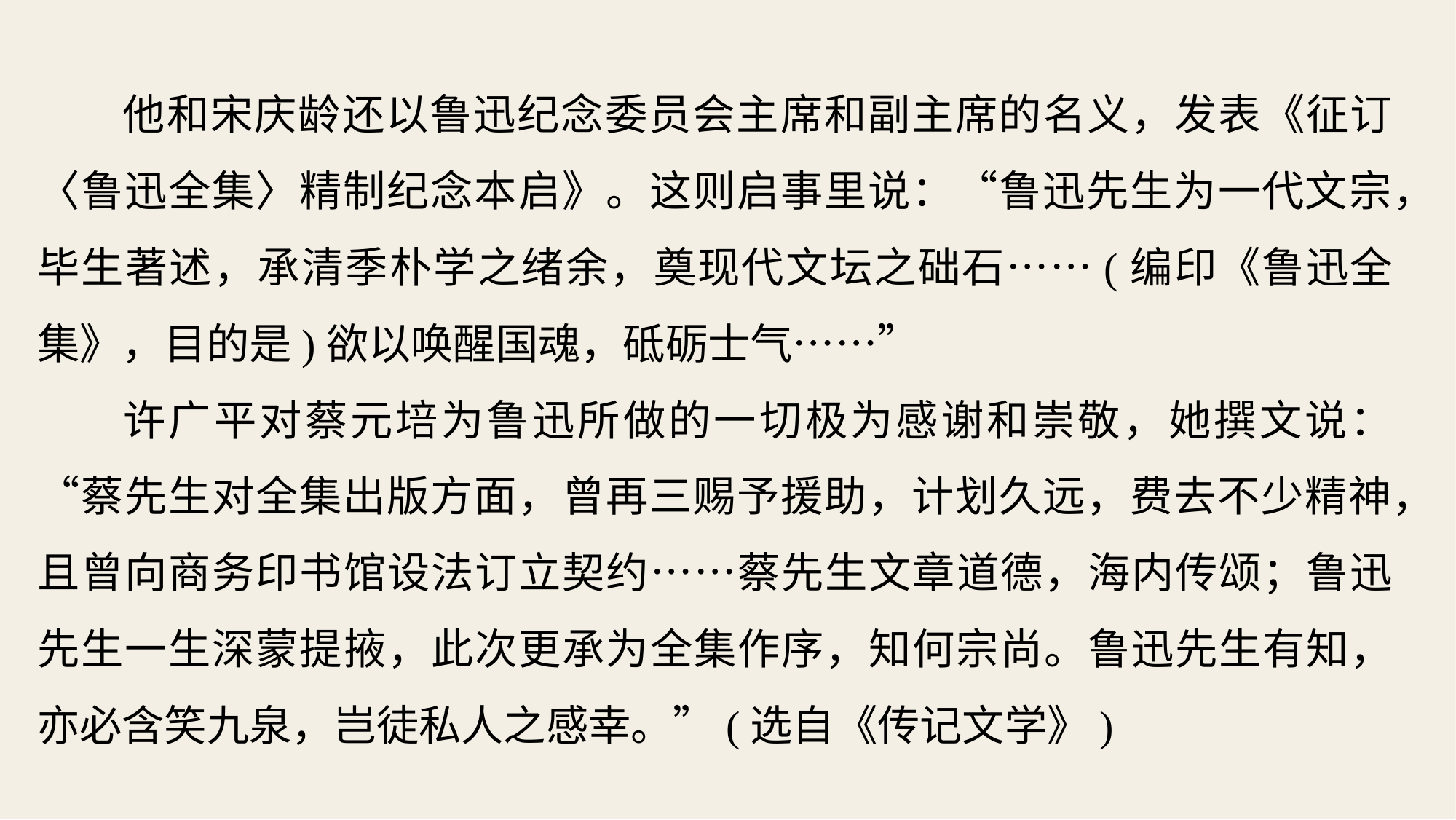

他和宋庆龄还以鲁迅纪念委员会主席和副主席的名义，发表《征订〈鲁迅全集〉精制纪念本启》。这则启事里说：“鲁迅先生为一代文宗，毕生著述，承清季朴学之绪余，奠现代文坛之础石……(编印《鲁迅全集》，目的是)欲以唤醒国魂，砥砺士气……”
许广平对蔡元培为鲁迅所做的一切极为感谢和崇敬，她撰文说：“蔡先生对全集出版方面，曾再三赐予援助，计划久远，费去不少精神，且曾向商务印书馆设法订立契约……蔡先生文章道德，海内传颂；鲁迅先生一生深蒙提掖，此次更承为全集作序，知何宗尚。鲁迅先生有知，亦必含笑九泉，岂徒私人之感幸。”(选自《传记文学》)